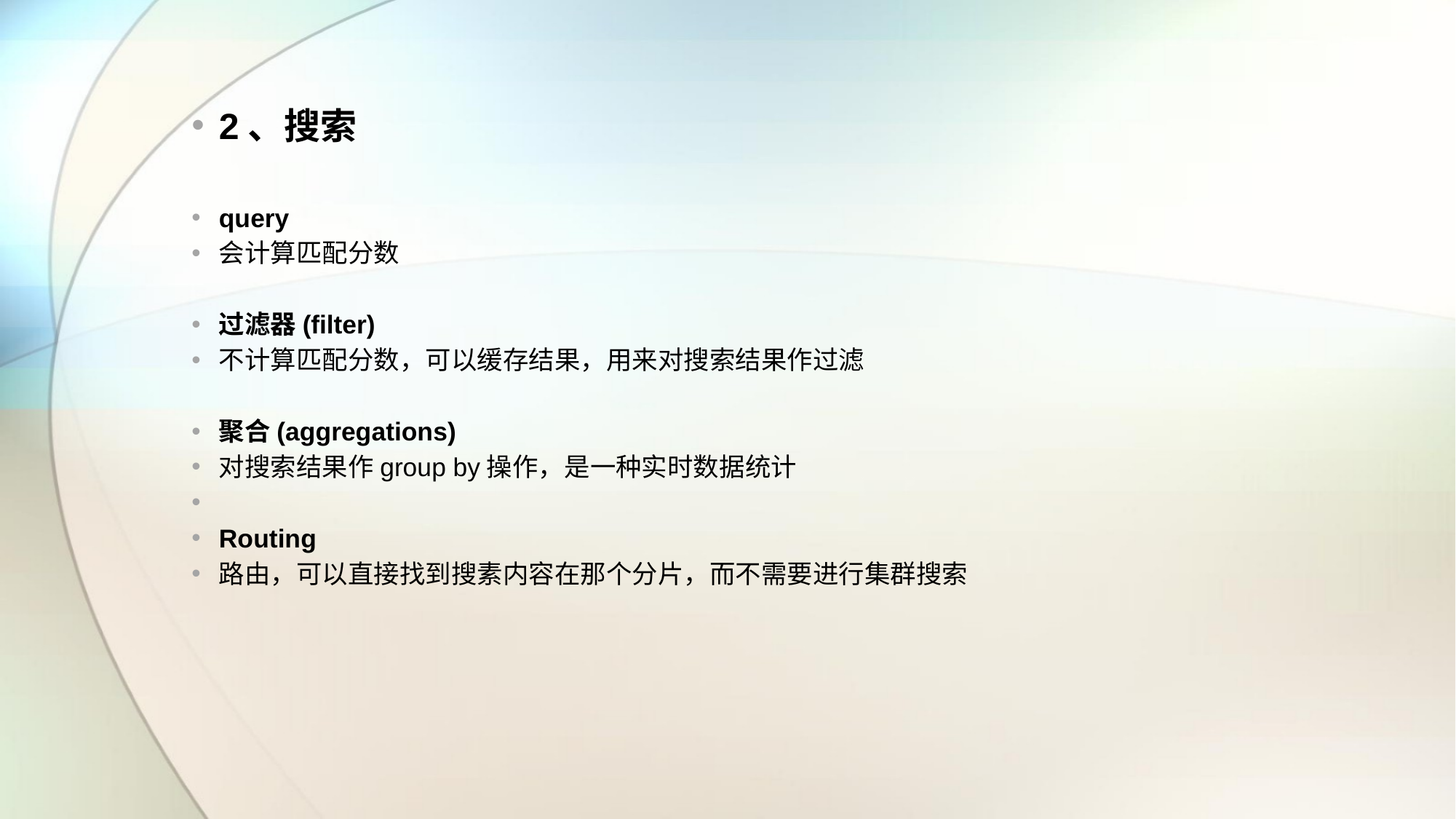

2、搜索

query
会计算匹配分数

过滤器(filter)
不计算匹配分数，可以缓存结果，用来对搜索结果作过滤

聚合(aggregations)
对搜索结果作group by操作，是一种实时数据统计

Routing
路由，可以直接找到搜素内容在那个分片，而不需要进行集群搜索